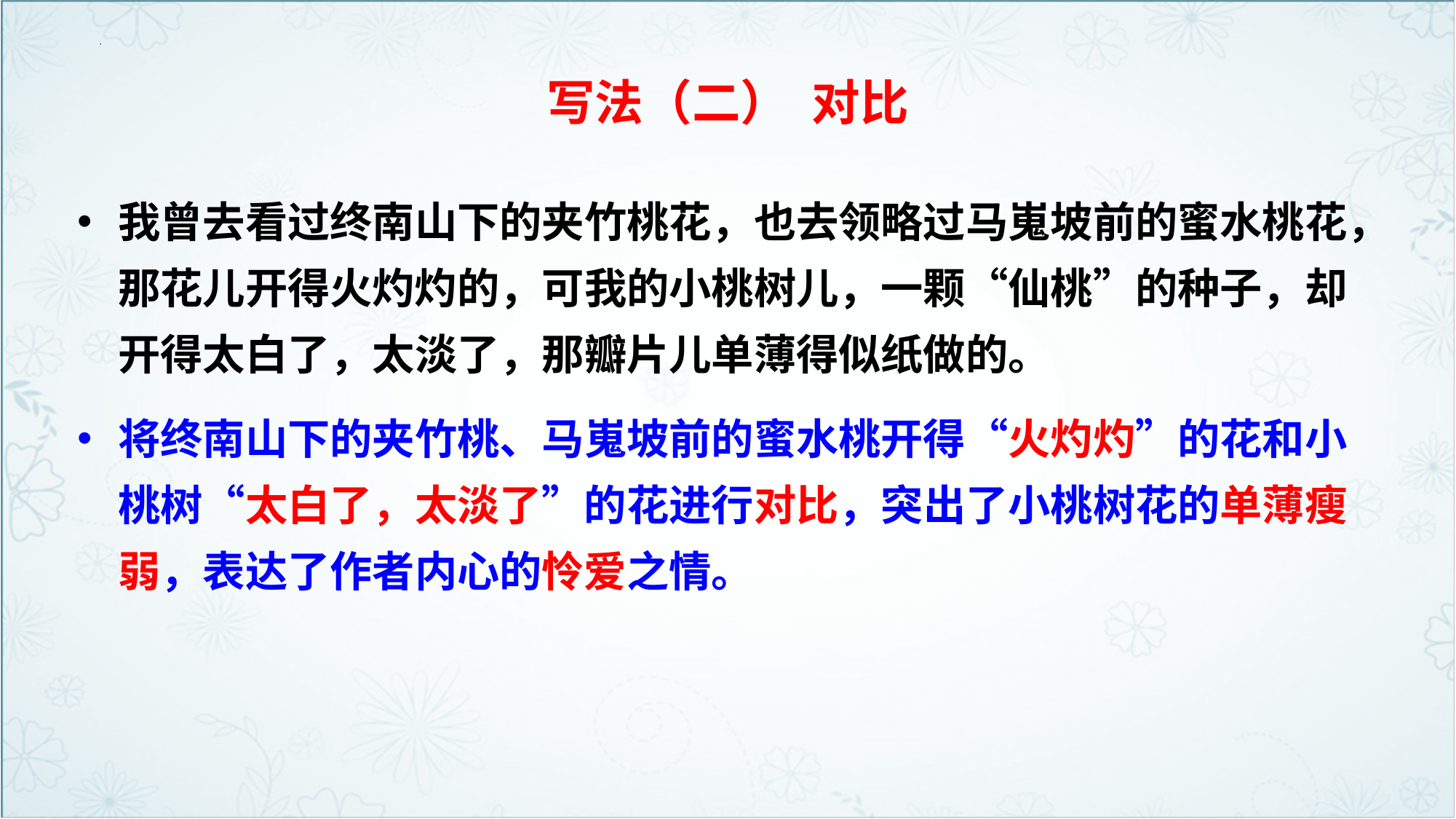

# 写法（二）  对比
我曾去看过终南山下的夹竹桃花，也去领略过马嵬坡前的蜜水桃花，那花儿开得火灼灼的，可我的小桃树儿，一颗“仙桃”的种子，却开得太白了，太淡了，那瓣片儿单薄得似纸做的。
将终南山下的夹竹桃、马嵬坡前的蜜水桃开得“火灼灼”的花和小桃树“太白了，太淡了”的花进行对比，突出了小桃树花的单薄瘦弱，表达了作者内心的怜爱之情。